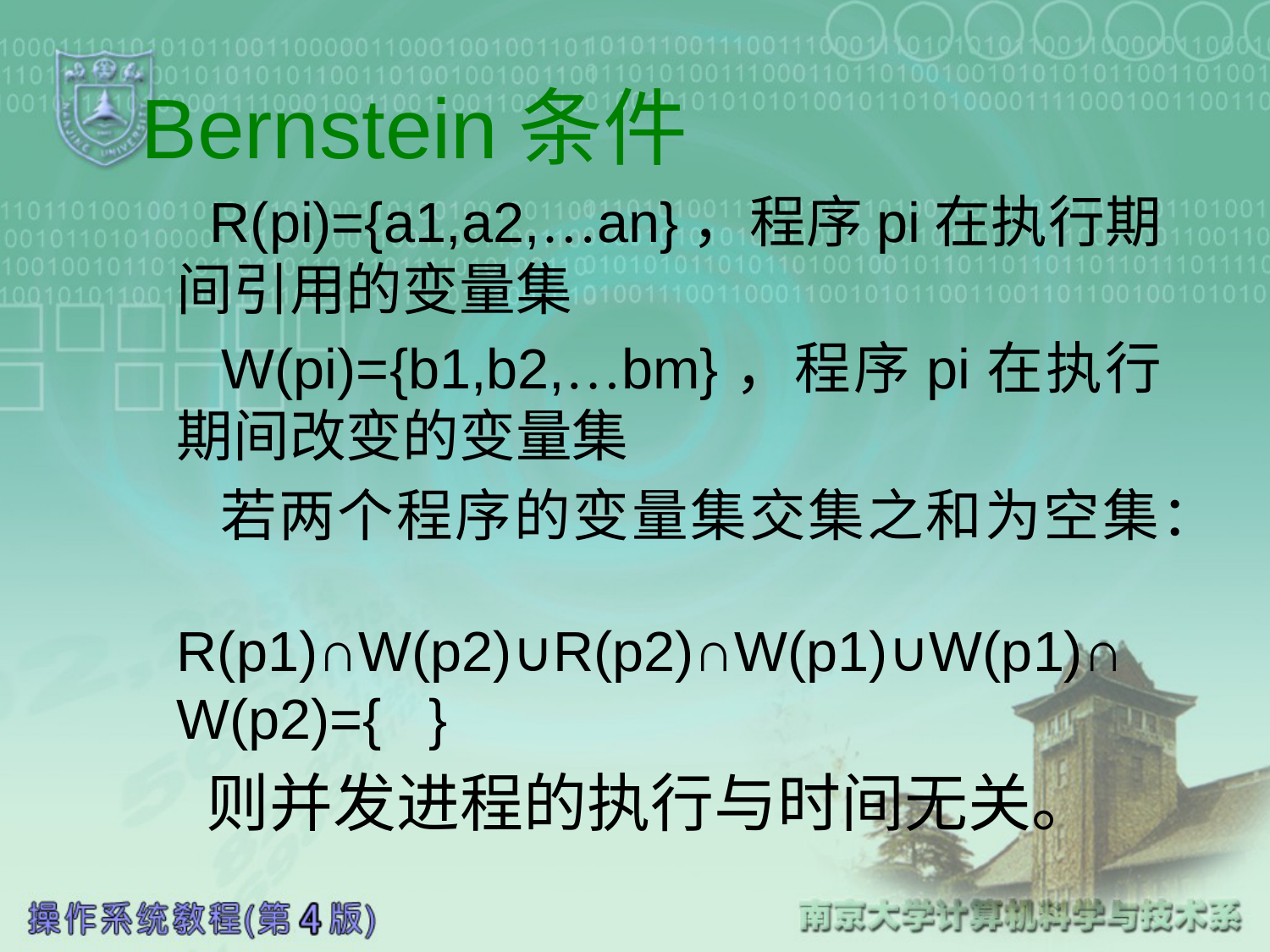

# Bernstein条件
     R(pi)={a1,a2,…an}，程序pi在执行期间引用的变量集
     W(pi)={b1,b2,…bm}，程序pi在执行期间改变的变量集
     若两个程序的变量集交集之和为空集：         R(p1)∩W(p2)∪R(p2)∩W(p1)∪W(p1)∩W(p2)={   }
     则并发进程的执行与时间无关。